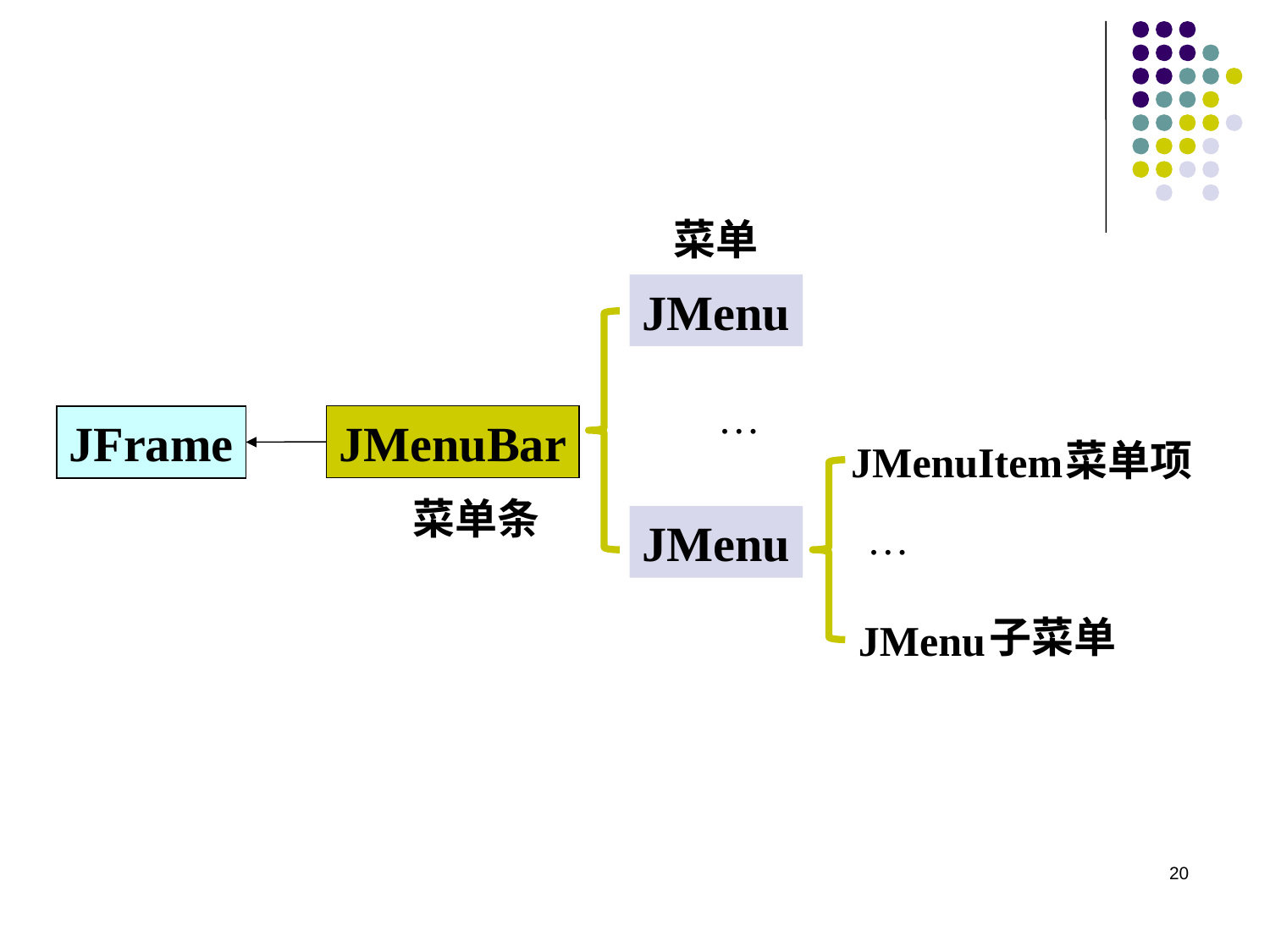

菜单
JMenu

…
JMenuBar
JFrame
菜单项
JMenuItem

菜单条
JMenu
…
子菜单
JMenu
20